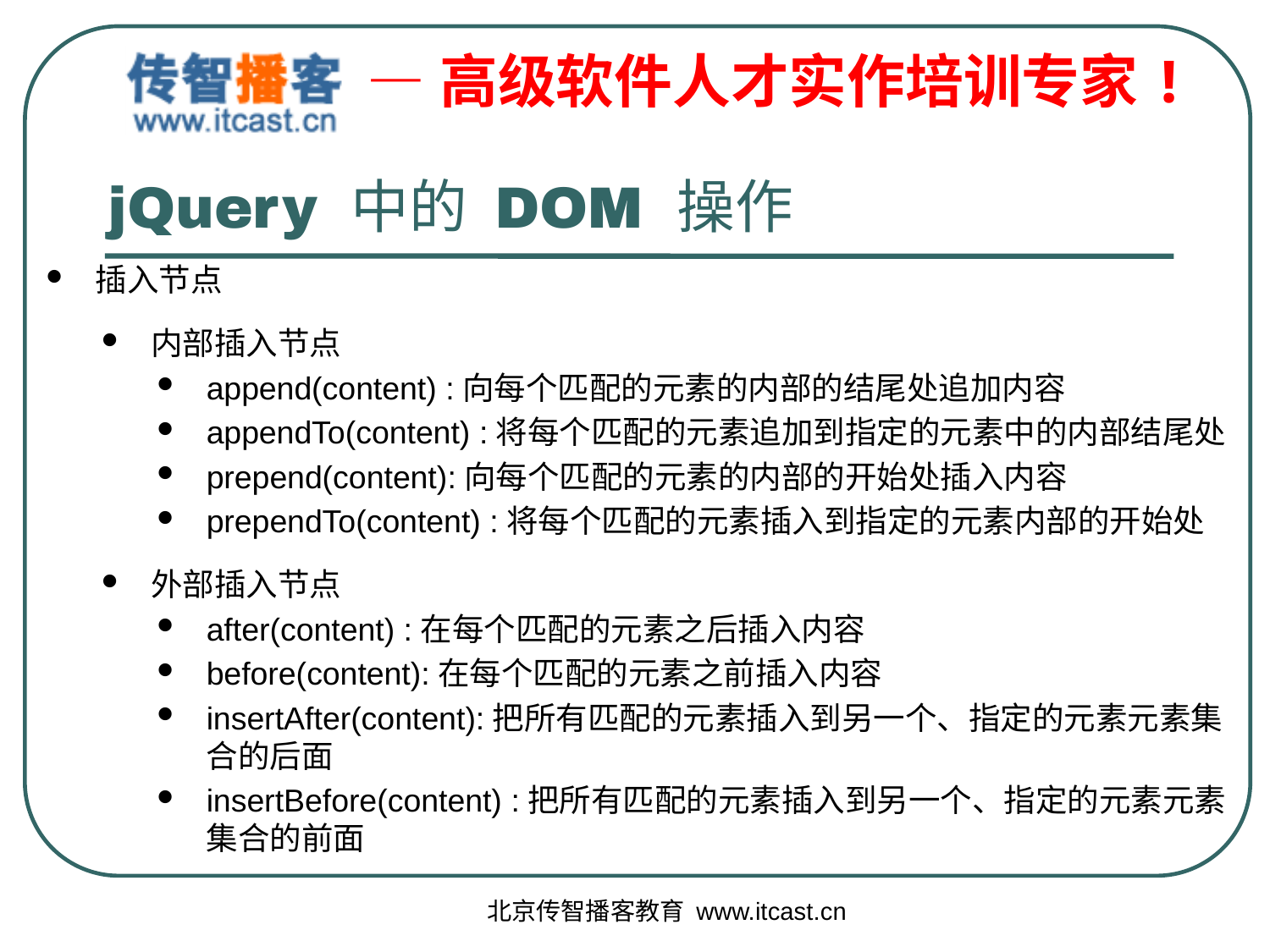

jQuery 中的 DOM 操作
插入节点
内部插入节点
append(content) :向每个匹配的元素的内部的结尾处追加内容
appendTo(content) :将每个匹配的元素追加到指定的元素中的内部结尾处
prepend(content):向每个匹配的元素的内部的开始处插入内容
prependTo(content) :将每个匹配的元素插入到指定的元素内部的开始处
外部插入节点
after(content) :在每个匹配的元素之后插入内容
before(content):在每个匹配的元素之前插入内容
insertAfter(content):把所有匹配的元素插入到另一个、指定的元素元素集合的后面
insertBefore(content) :把所有匹配的元素插入到另一个、指定的元素元素集合的前面
北京传智播客教育 www.itcast.cn